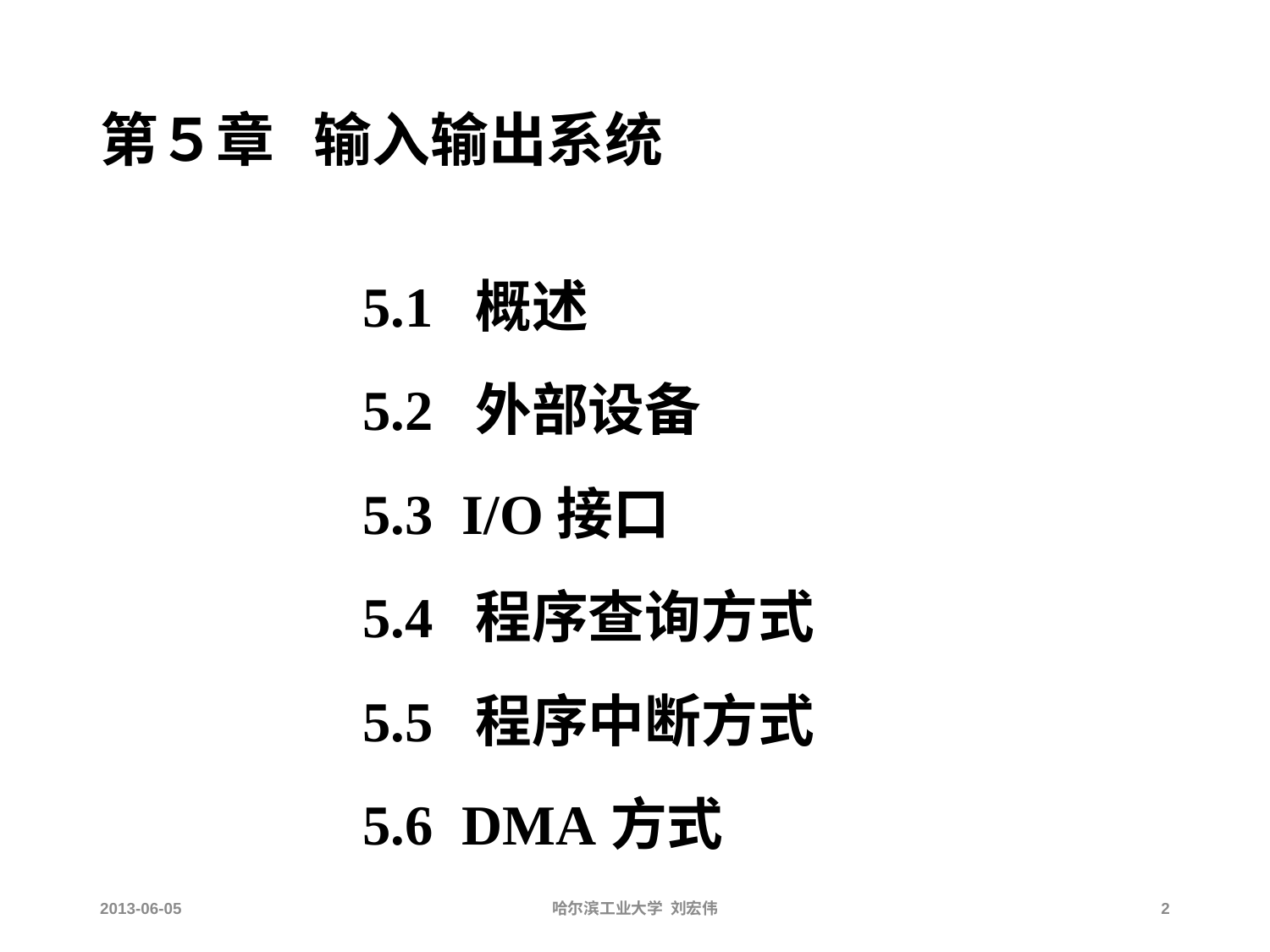

# 第５章   输入输出系统
5.1  概述
5.2  外部设备
5.3  I/O接口
5.4  程序查询方式
5.5  程序中断方式
5.6  DMA方式
2013-06-05
哈尔滨工业大学  刘宏伟
2